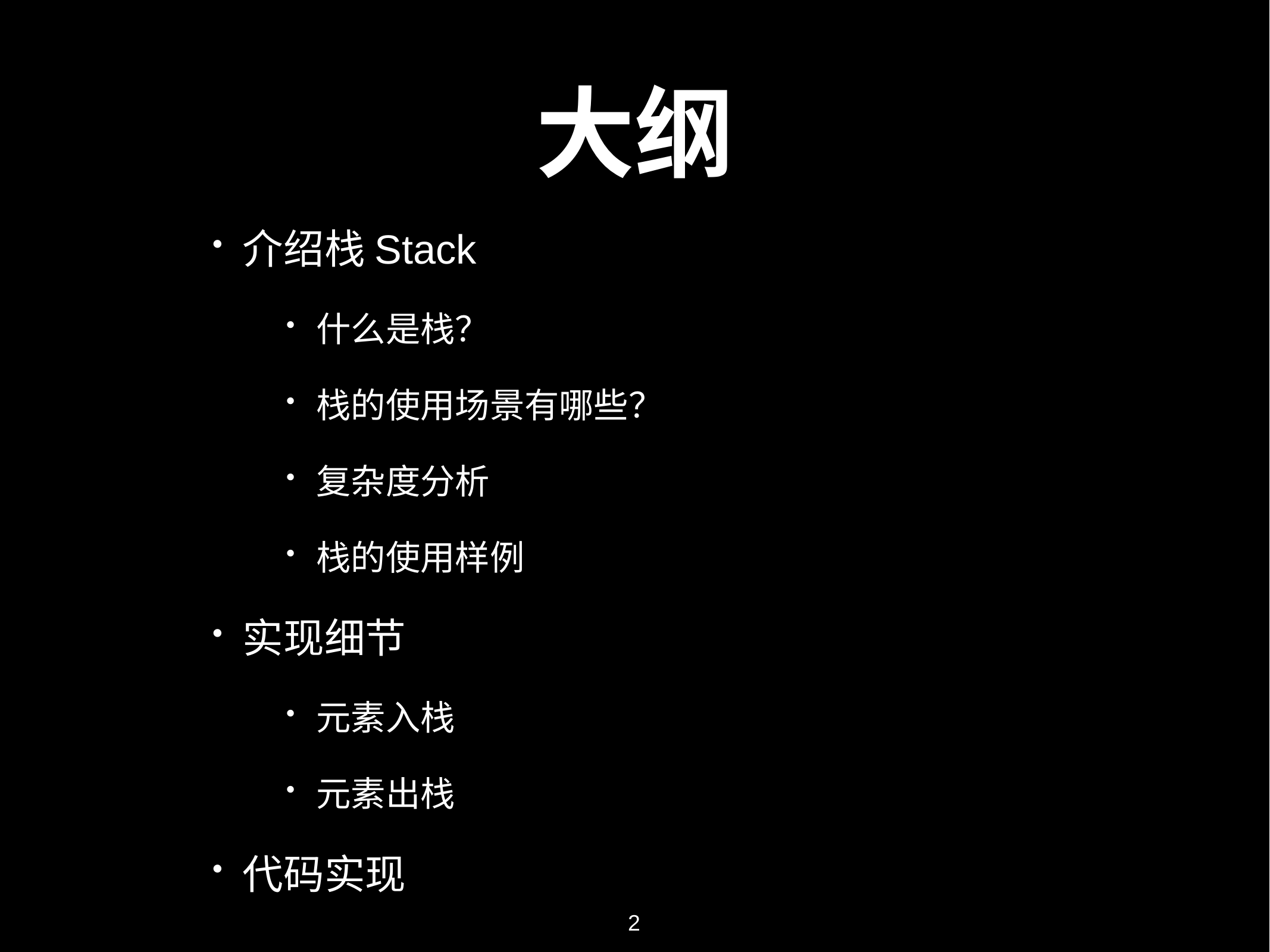

# 大纲
介绍栈Stack
什么是栈？
栈的使用场景有哪些？
复杂度分析
栈的使用样例
实现细节
元素入栈
元素出栈
代码实现
2